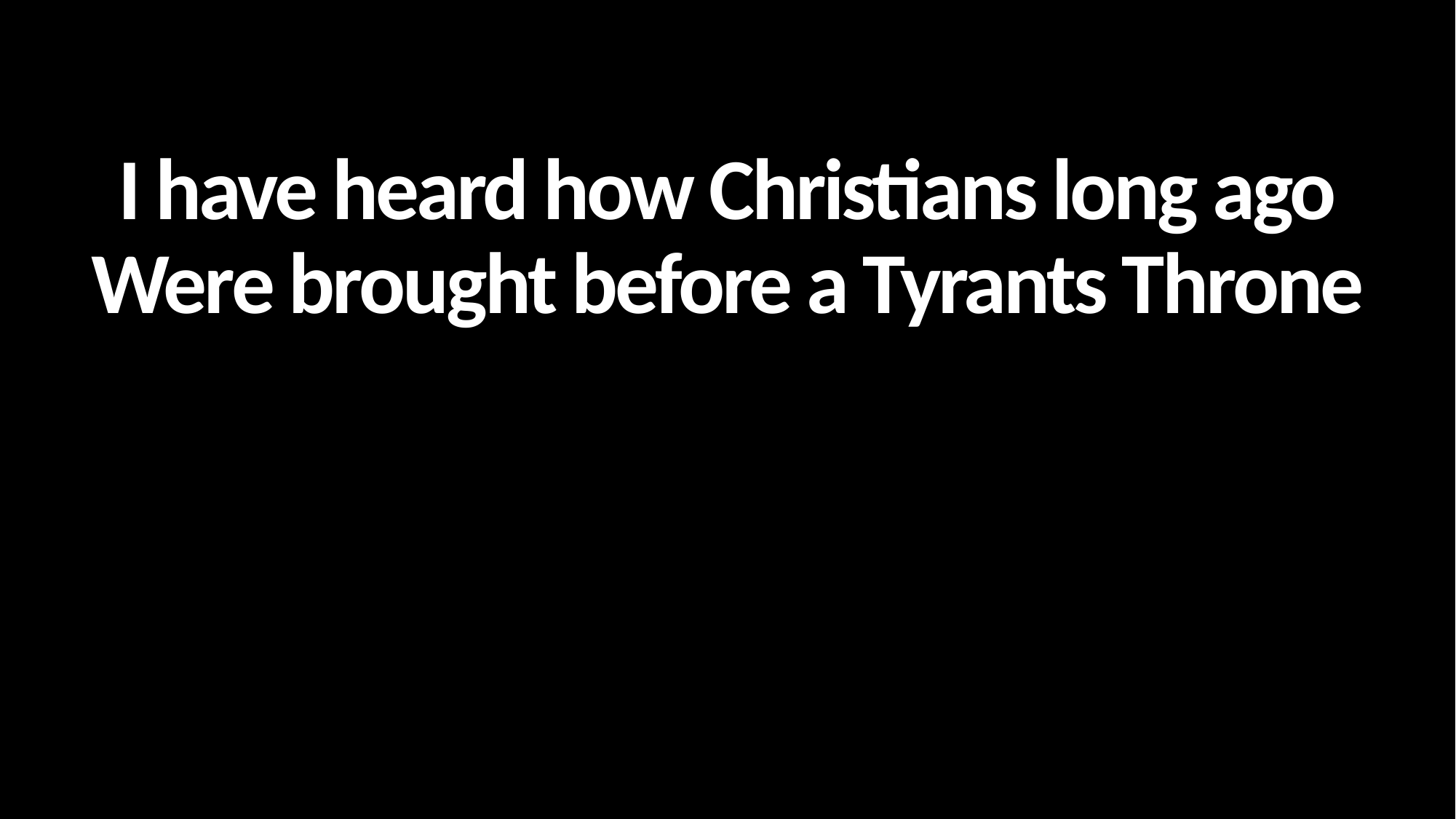

I have heard how Christians long ago
Were brought before a Tyrants Throne
# 주를 따르던 옛 성도들 모진 고난과 핍박에도